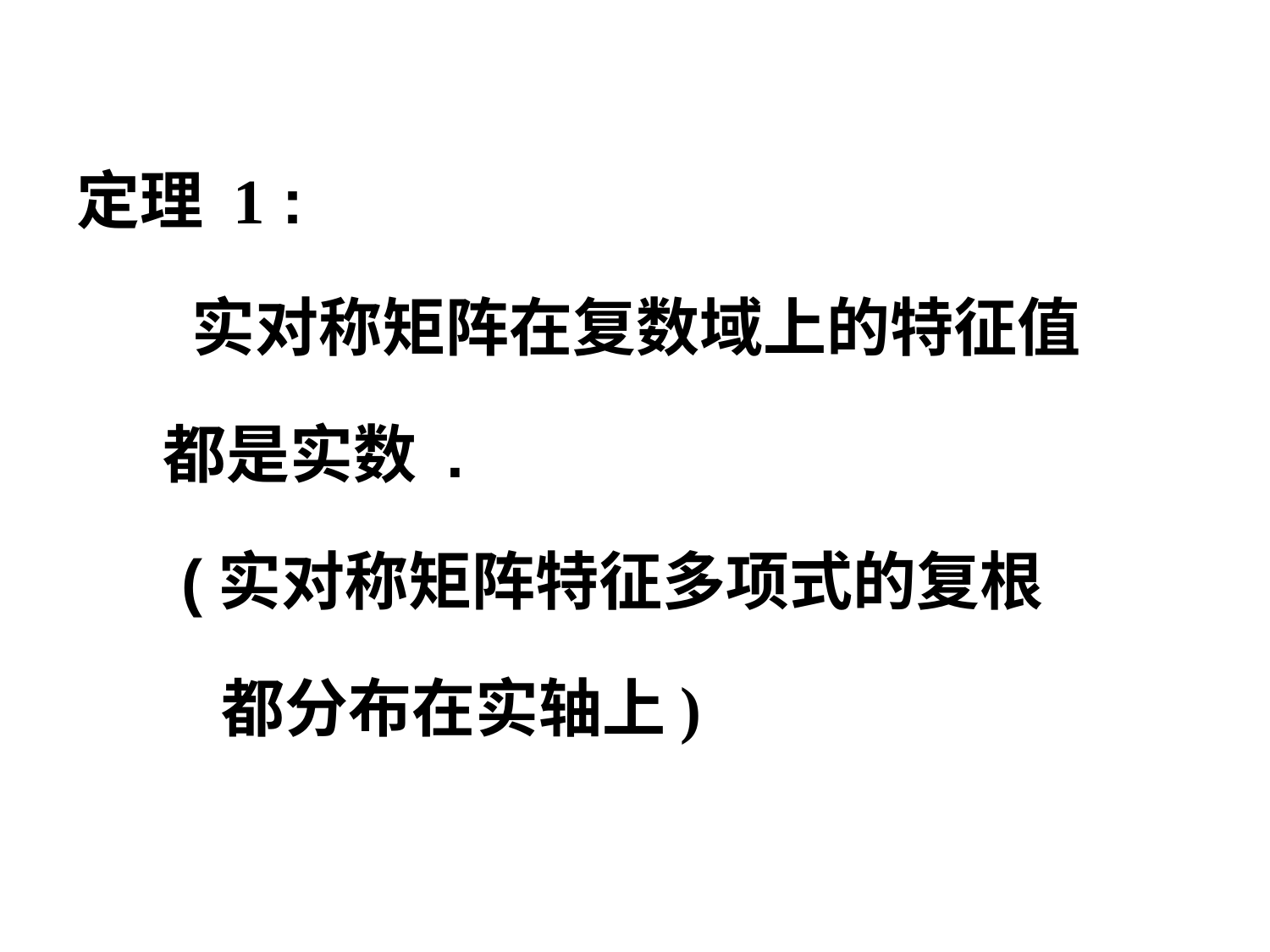

定理 1 :
       实对称矩阵在复数域上的特征值
     都是实数 .
      (实对称矩阵特征多项式的复根
         都分布在实轴上)